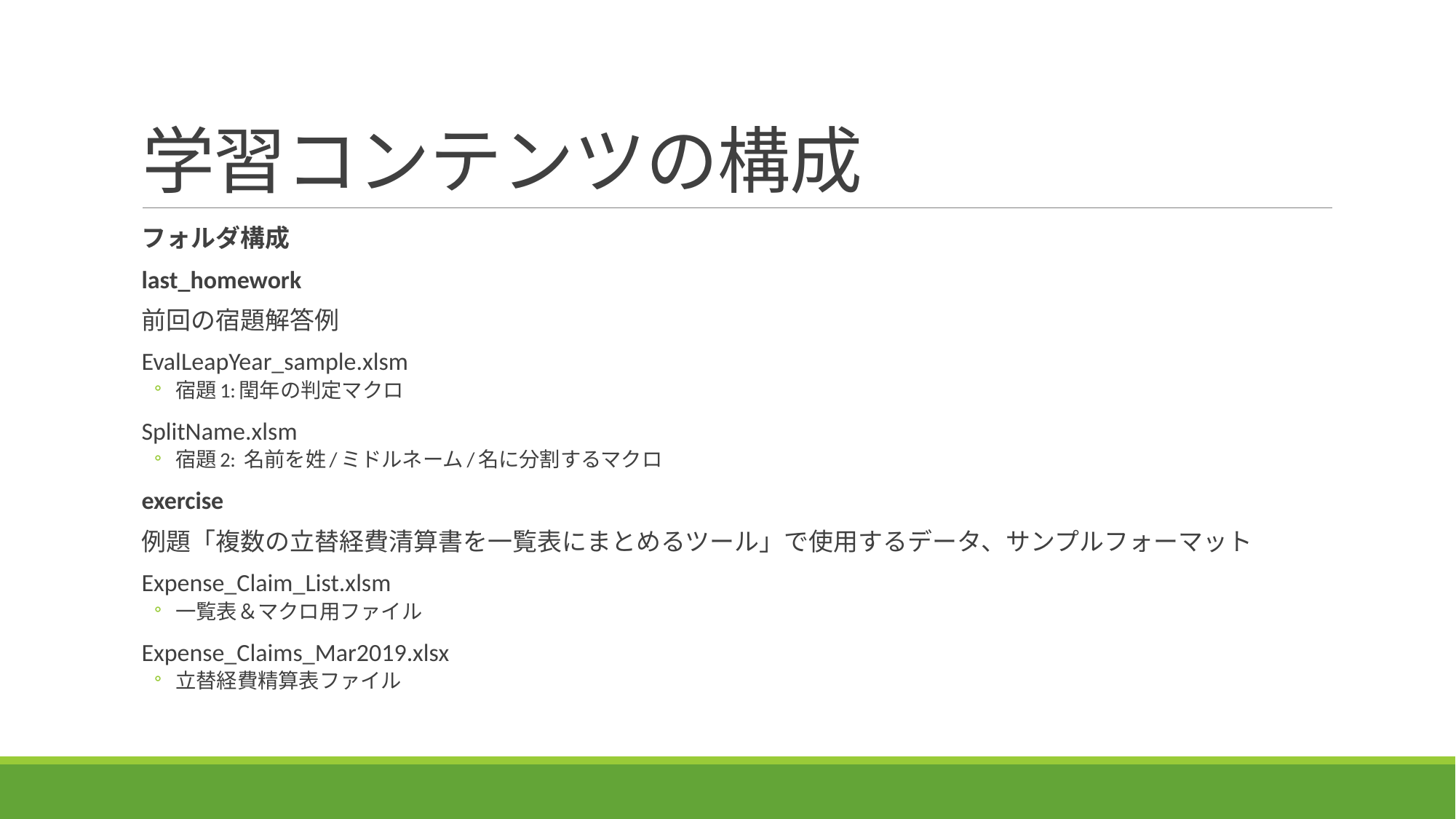

# 学習コンテンツの構成
フォルダ構成
last_homework
前回の宿題解答例
EvalLeapYear_sample.xlsm
宿題1:閏年の判定マクロ
SplitName.xlsm
宿題2: 名前を姓/ミドルネーム/名に分割するマクロ
exercise
例題「複数の立替経費清算書を一覧表にまとめるツール」で使用するデータ、サンプルフォーマット
Expense_Claim_List.xlsm
一覧表＆マクロ用ファイル
Expense_Claims_Mar2019.xlsx
立替経費精算表ファイル